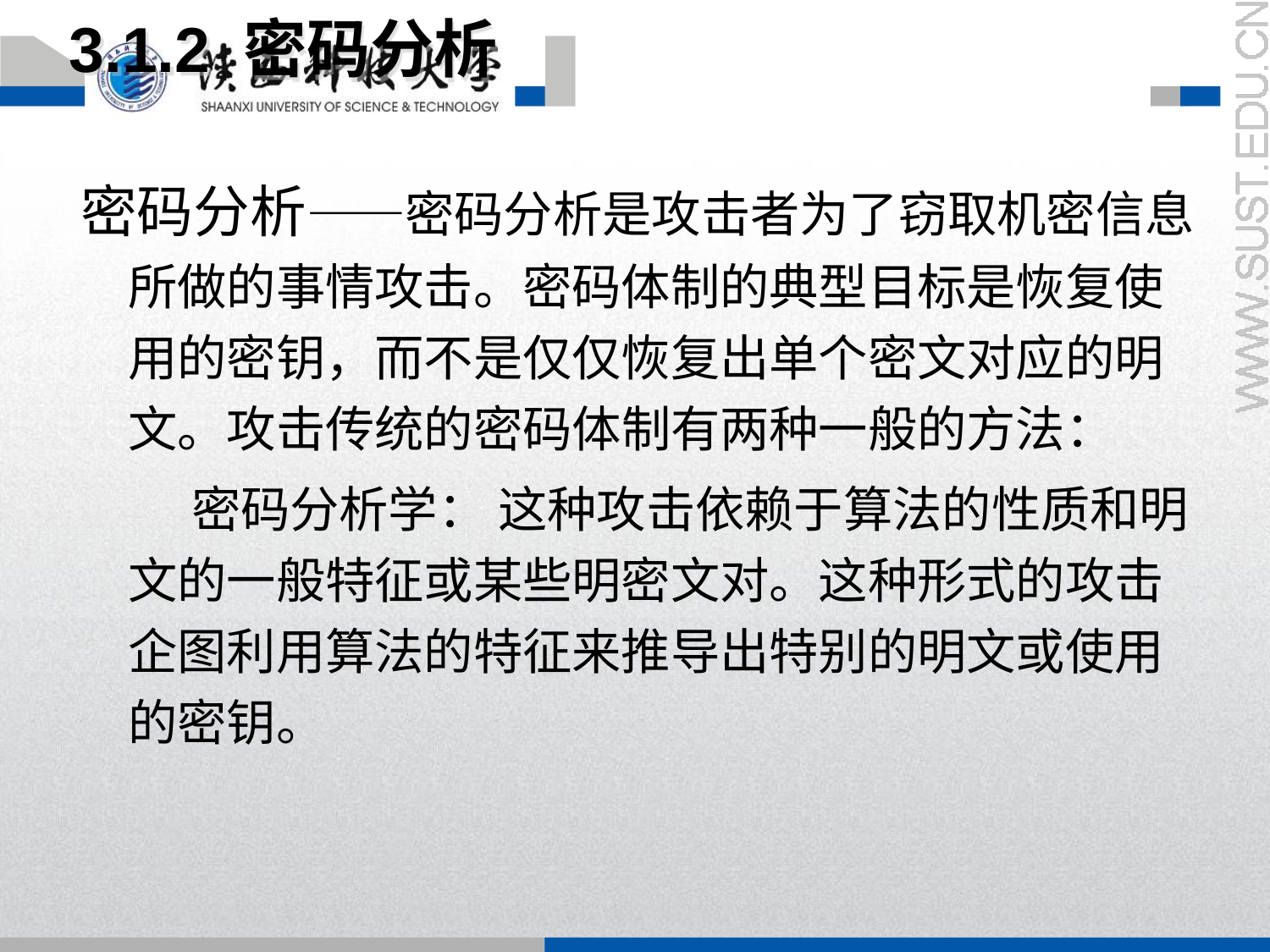

3.1.2 密码分析
密码分析——密码分析是攻击者为了窃取机密信息所做的事情攻击。密码体制的典型目标是恢复使用的密钥，而不是仅仅恢复出单个密文对应的明文。攻击传统的密码体制有两种一般的方法：
         密码分析学： 这种攻击依赖于算法的性质和明文的一般特征或某些明密文对。这种形式的攻击企图利用算法的特征来推导出特别的明文或使用的密钥。